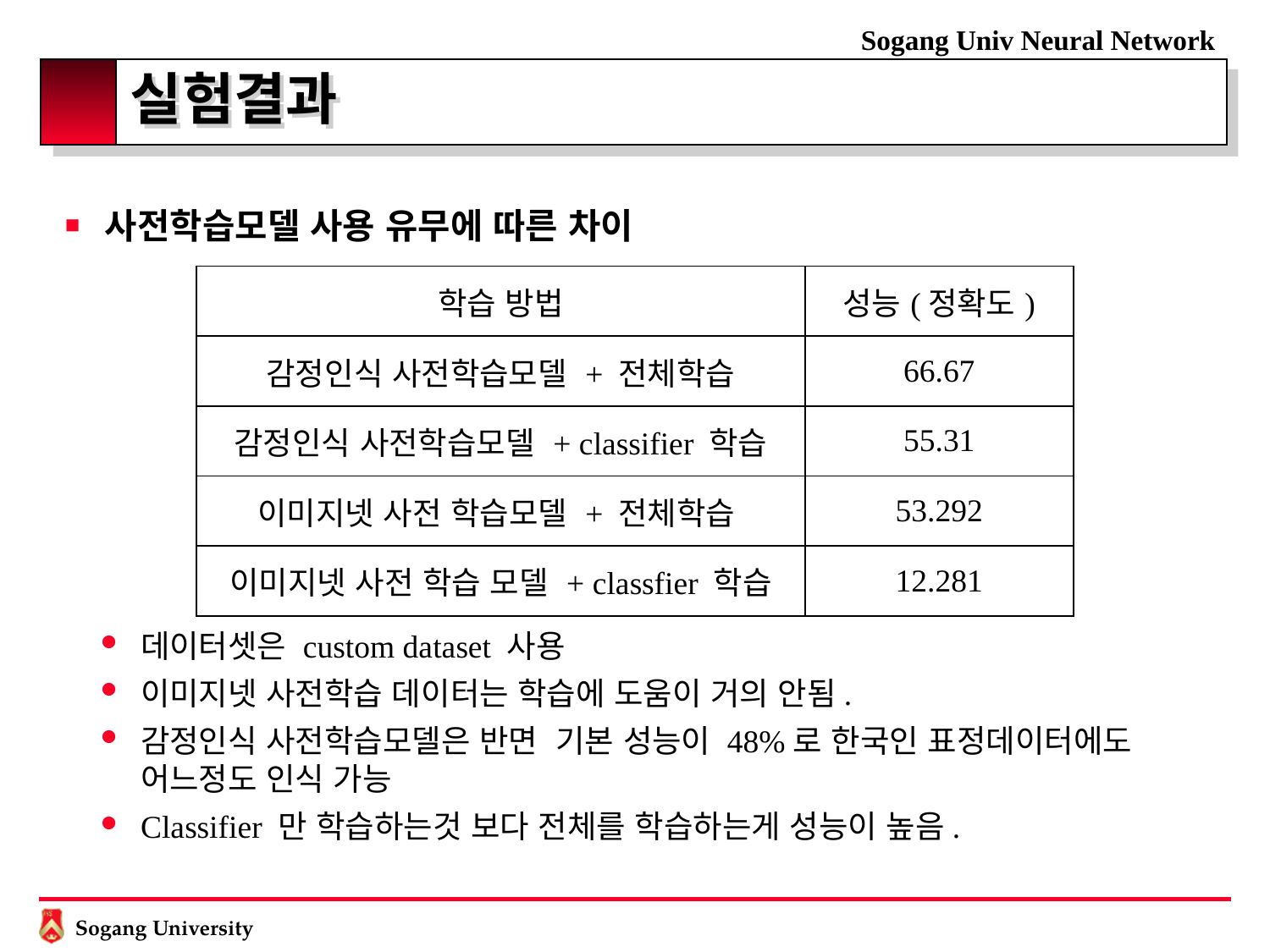

# 실험결과
사전학습모델 사용 유무에 따른 차이

데이터셋은 custom dataset 사용
이미지넷 사전학습 데이터는 학습에 도움이 거의 안됨.
감정인식 사전학습모델은 반면  기본 성능이 48%로 한국인 표정데이터에도 어느정도 인식 가능
Classifier 만 학습하는것 보다 전체를 학습하는게 성능이 높음.

| 학습 방법 | 성능(정확도) |
| --- | --- |
| 감정인식 사전학습모델 + 전체학습 | 66.67 |
| 감정인식 사전학습모델 + classifier 학습 | 55.31 |
| 이미지넷 사전 학습모델 + 전체학습 | 53.292 |
| 이미지넷 사전 학습 모델 + classfier 학습 | 12.281 |